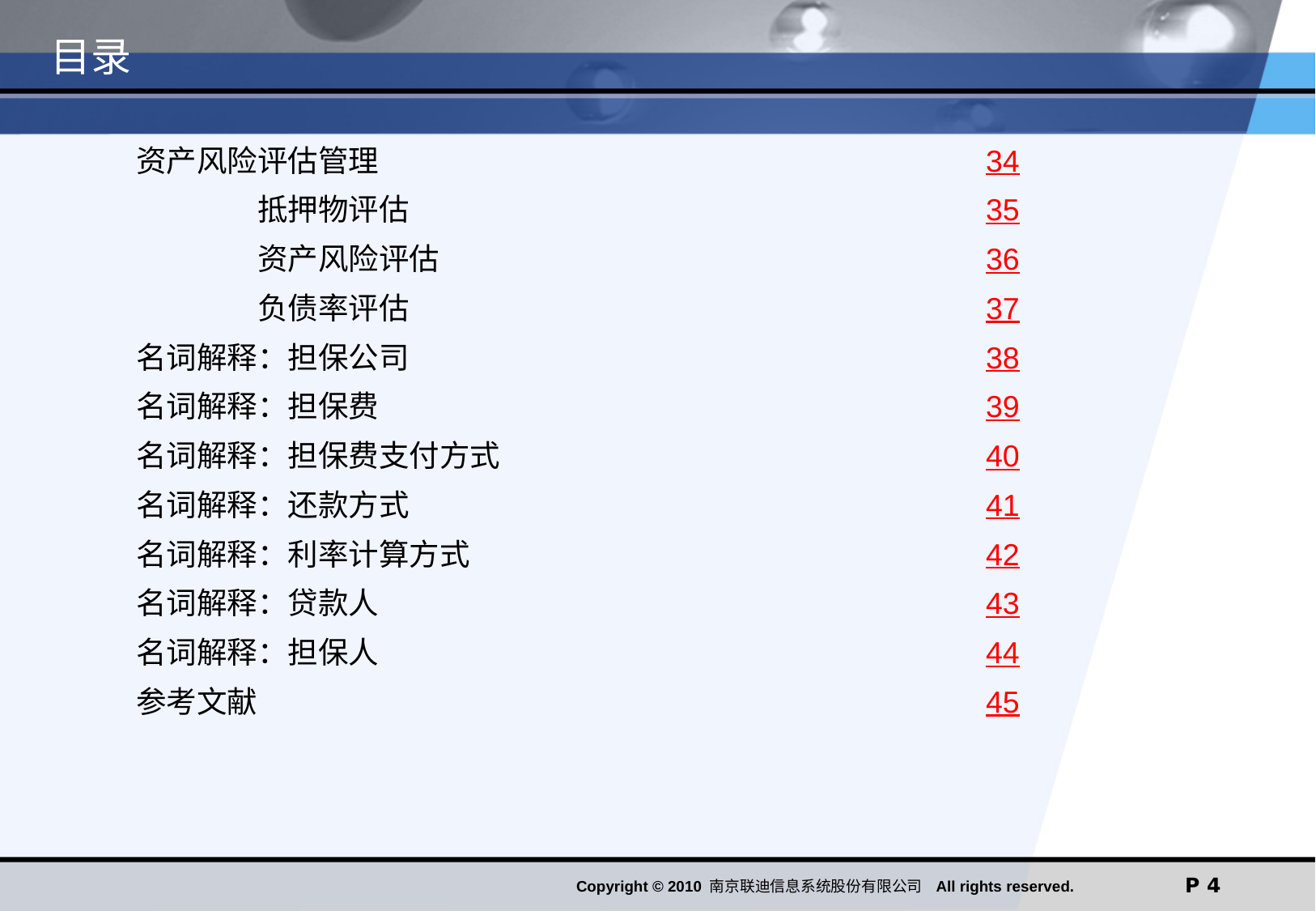

# 目录
资产风险评估管理					34
	抵押物评估					35
	资产风险评估					36
	负债率评估					37
名词解释：担保公司					38
名词解释：担保费					39
名词解释：担保费支付方式				40
名词解释：还款方式					41
名词解释：利率计算方式					42
名词解释：贷款人					43
名词解释：担保人					44
参考文献						45